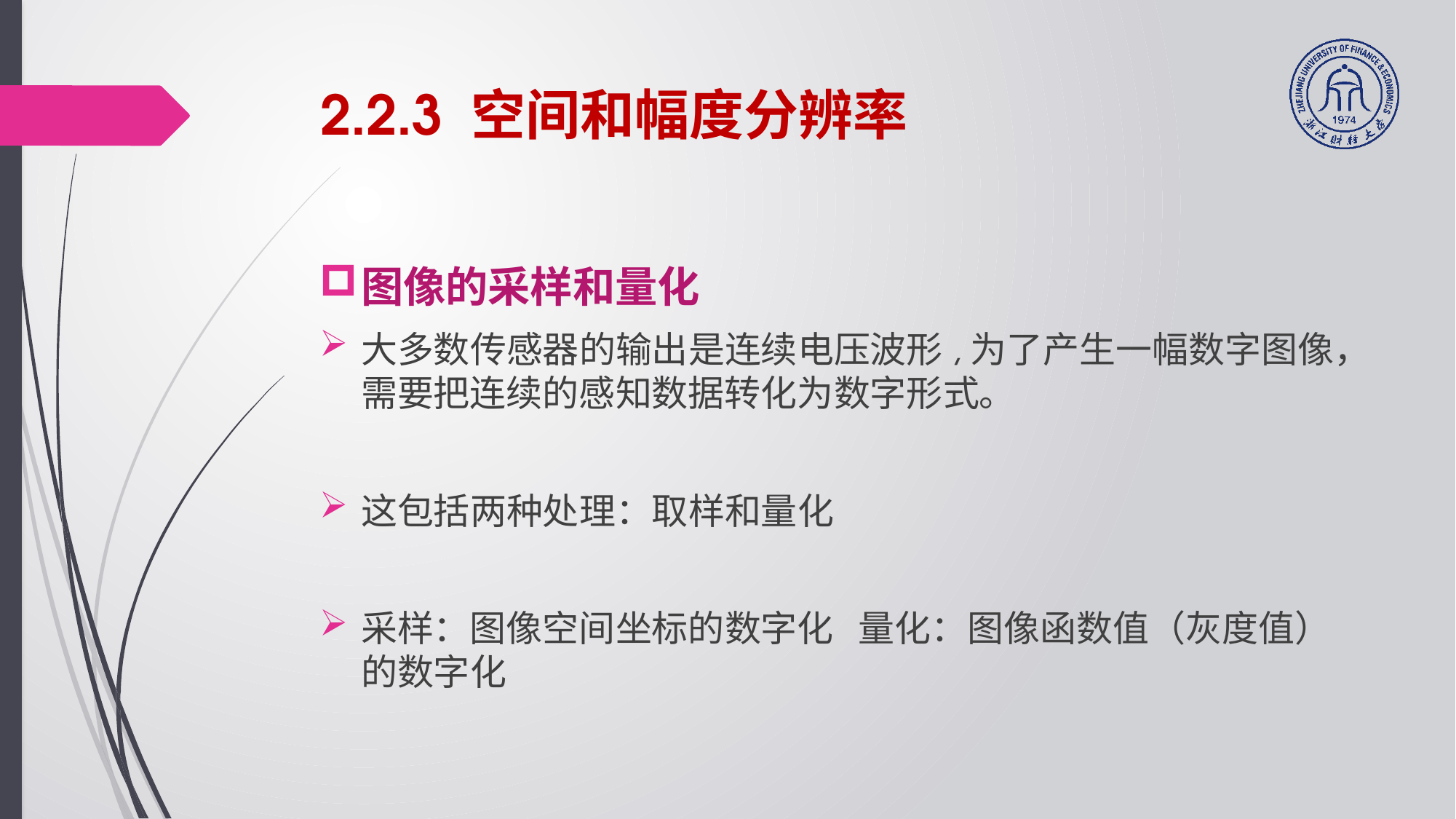

# 2.2.3 空间和幅度分辨率
图像的采样和量化
大多数传感器的输出是连续电压波形,为了产生一幅数字图像，需要把连续的感知数据转化为数字形式。

这包括两种处理：取样和量化

采样：图像空间坐标的数字化   量化：图像函数值（灰度值）的数字化